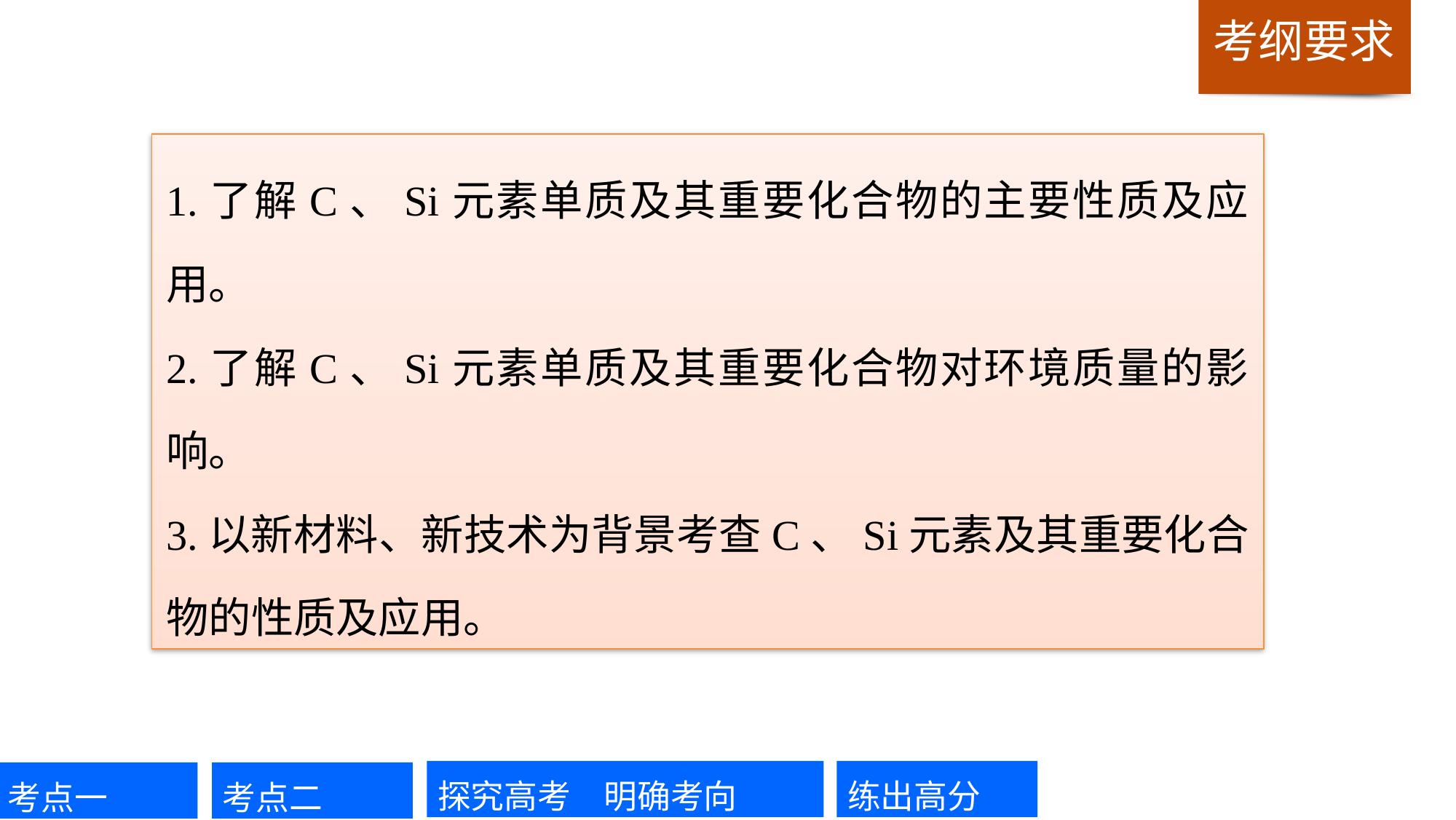

1.了解C、Si元素单质及其重要化合物的主要性质及应用。
2.了解C、Si元素单质及其重要化合物对环境质量的影响。
3.以新材料、新技术为背景考查C、Si元素及其重要化合物的性质及应用。
探究高考　明确考向
练出高分
考点一
考点二